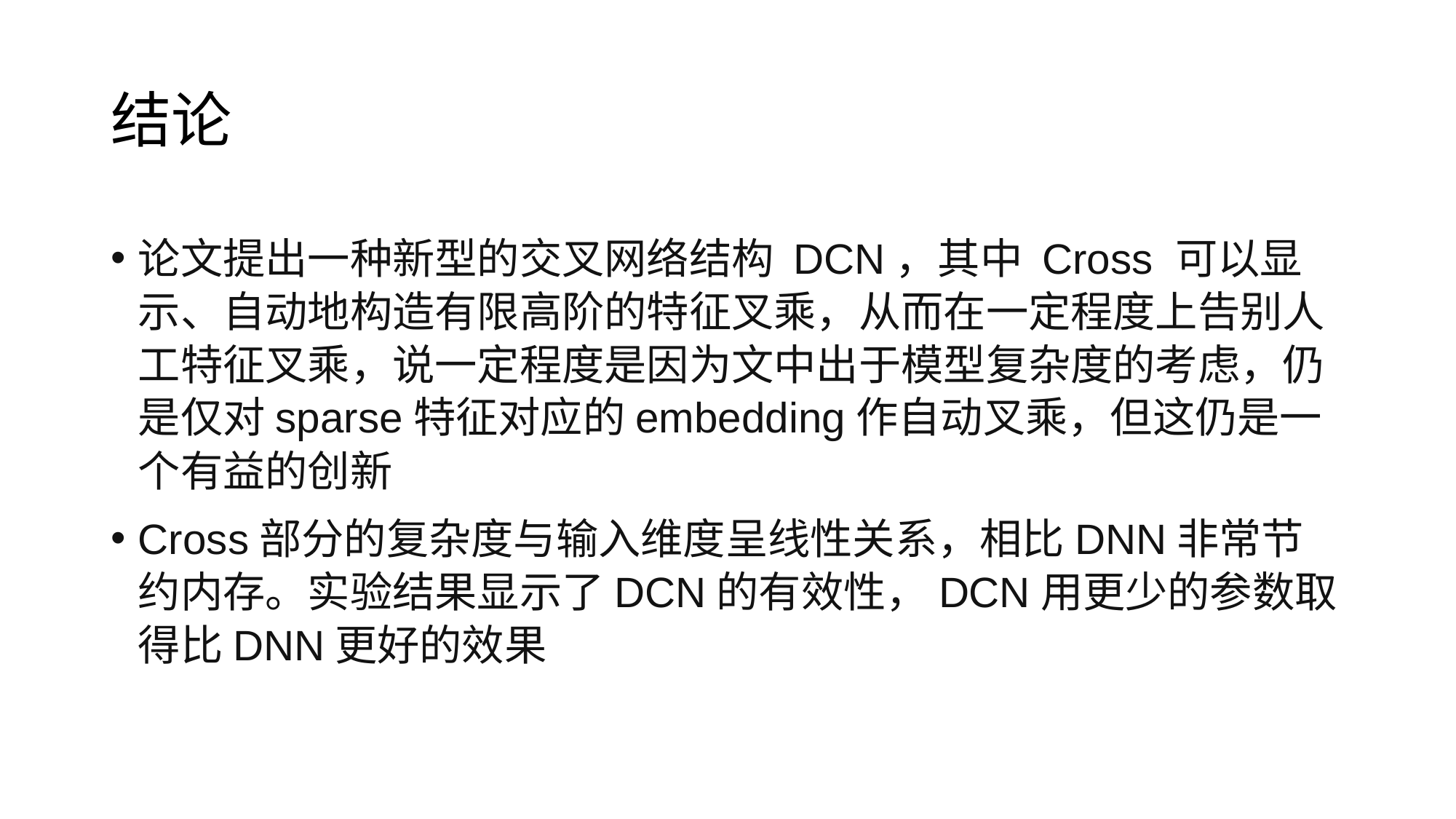

# 结论
论文提出一种新型的交叉网络结构 DCN，其中 Cross 可以显示、自动地构造有限高阶的特征叉乘，从而在一定程度上告别人工特征叉乘，说一定程度是因为文中出于模型复杂度的考虑，仍是仅对sparse特征对应的embedding作自动叉乘，但这仍是一个有益的创新
Cross部分的复杂度与输入维度呈线性关系，相比DNN非常节约内存。实验结果显示了DCN的有效性，DCN用更少的参数取得比DNN更好的效果